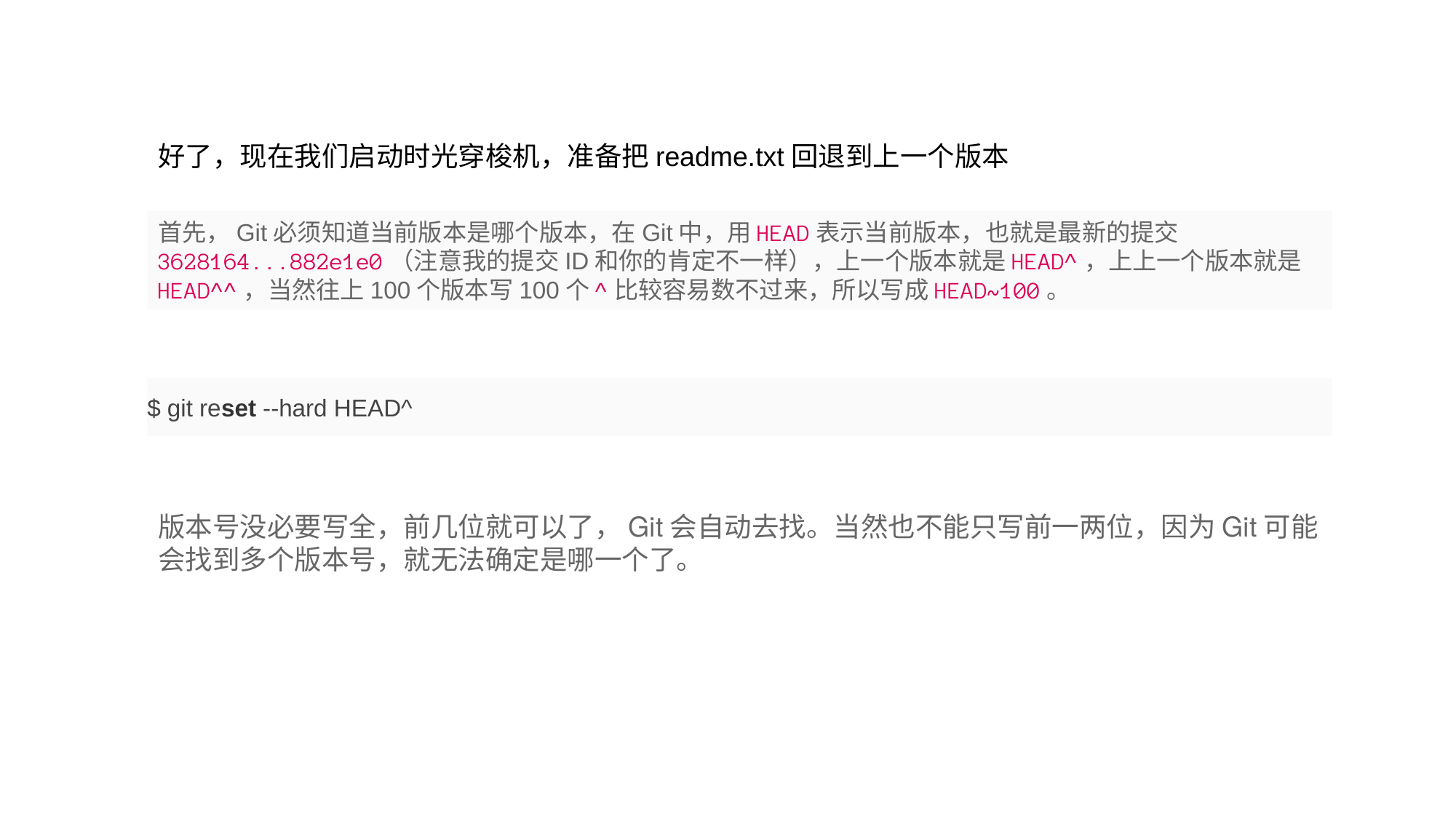

好了，现在我们启动时光穿梭机，准备把readme.txt回退到上一个版本

首先，Git必须知道当前版本是哪个版本，在Git中，用HEAD表示当前版本，也就是最新的提交3628164...882e1e0（注意我的提交ID和你的肯定不一样），上一个版本就是HEAD^，上上一个版本就是HEAD^^，当然往上100个版本写100个^比较容易数不过来，所以写成HEAD~100。
$ git reset --hard HEAD^
版本号没必要写全，前几位就可以了，Git会自动去找。当然也不能只写前一两位，因为Git可能会找到多个版本号，就无法确定是哪一个了。